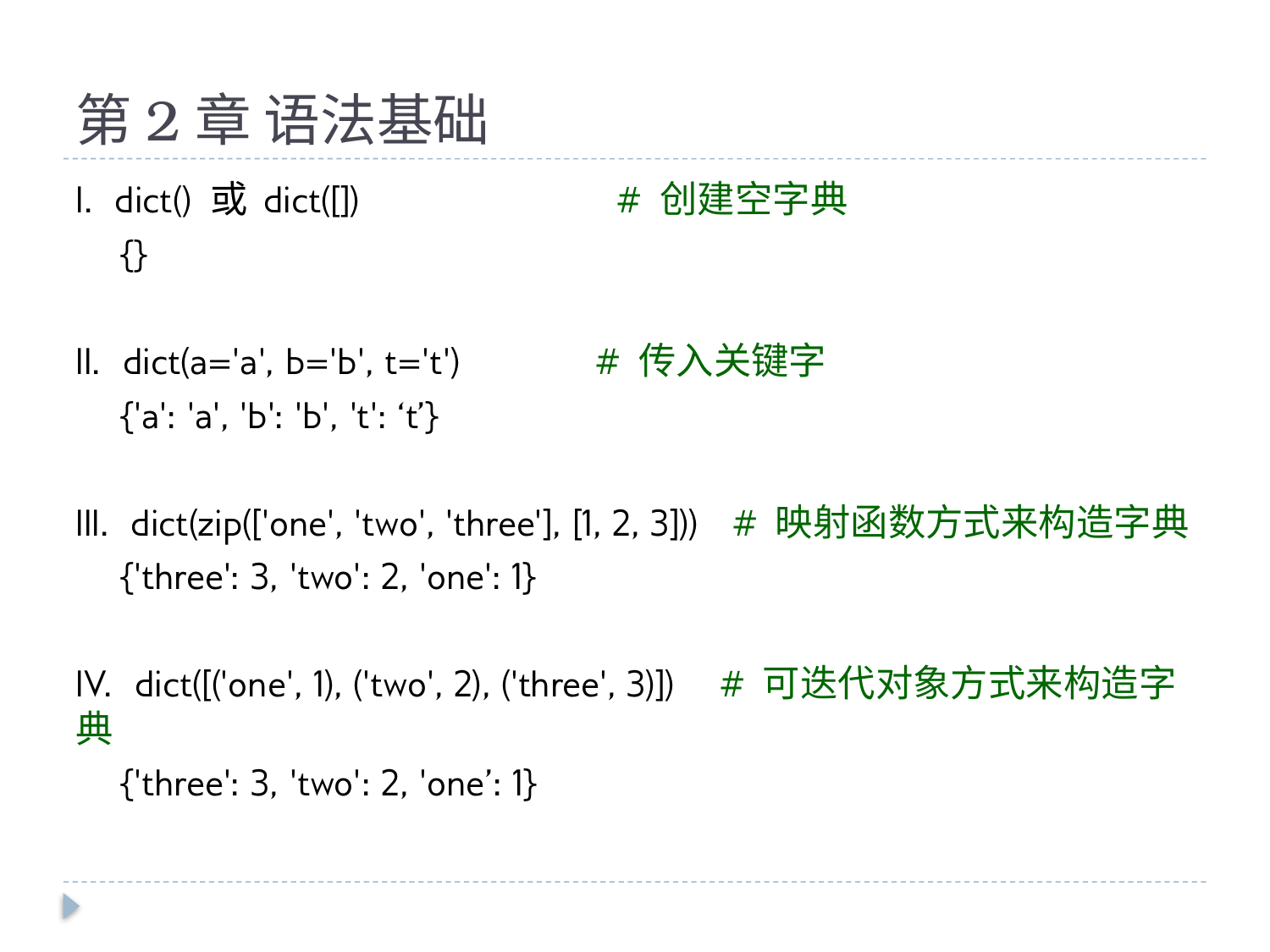

# 第2章 语法基础
I.  dict() 或 dict([])                       # 创建空字典
    {}

II.  dict(a='a', b='b', t='t')     	# 传入关键字
    {'a': 'a', 'b': 'b', 't': ‘t’}

III.  dict(zip(['one', 'two', 'three'], [1, 2, 3]))   # 映射函数方式来构造字典
    {'three': 3, 'two': 2, 'one': 1}

IV.  dict([('one', 1), ('two', 2), ('three', 3)])    # 可迭代对象方式来构造字典
    {'three': 3, 'two': 2, 'one’: 1}